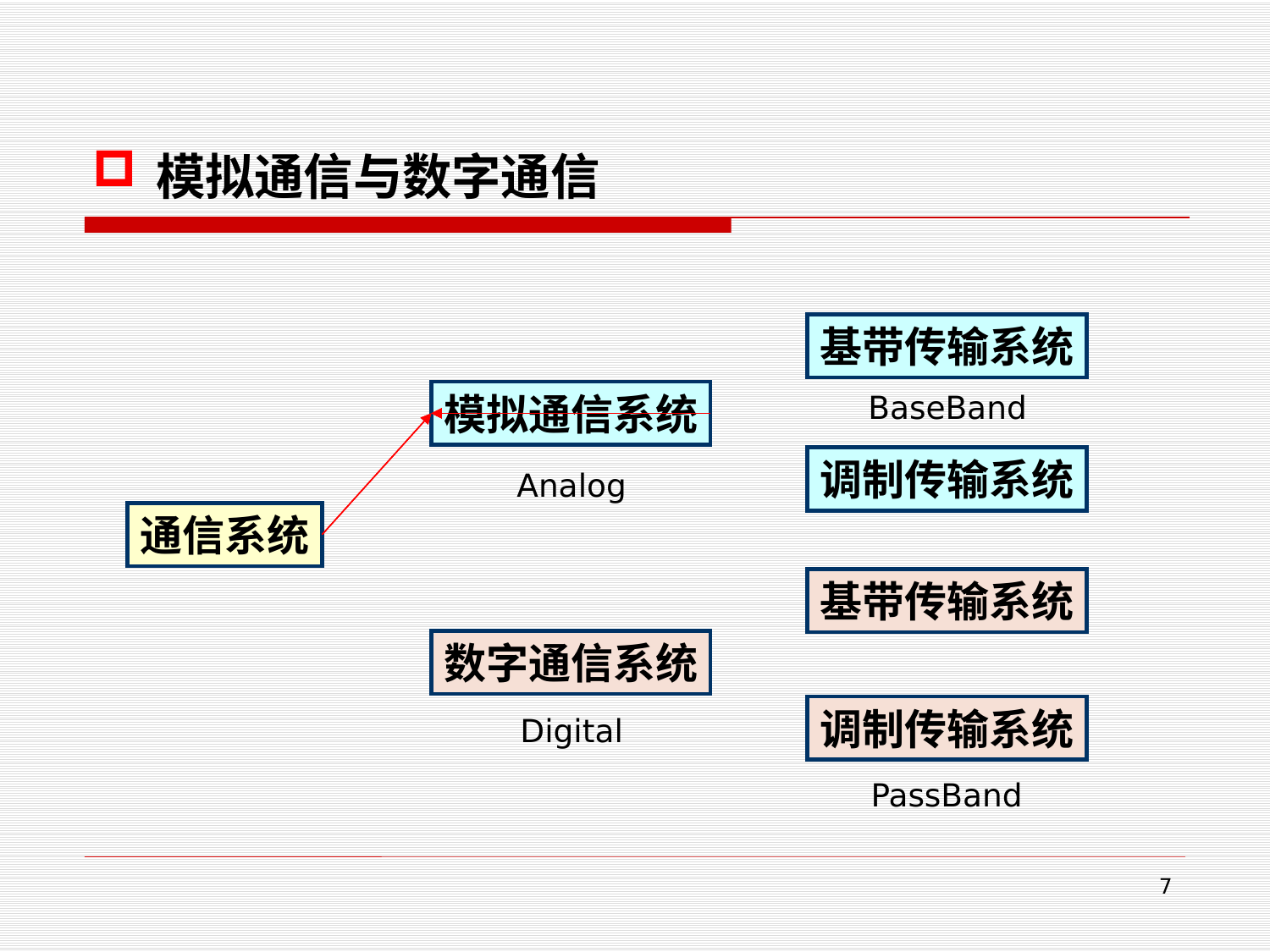

# 模拟通信与数字通信
基带传输系统
模拟通信系统
调制传输系统
通信系统
基带传输系统
数字通信系统
调制传输系统
BaseBand
Analog
Digital
PassBand
7